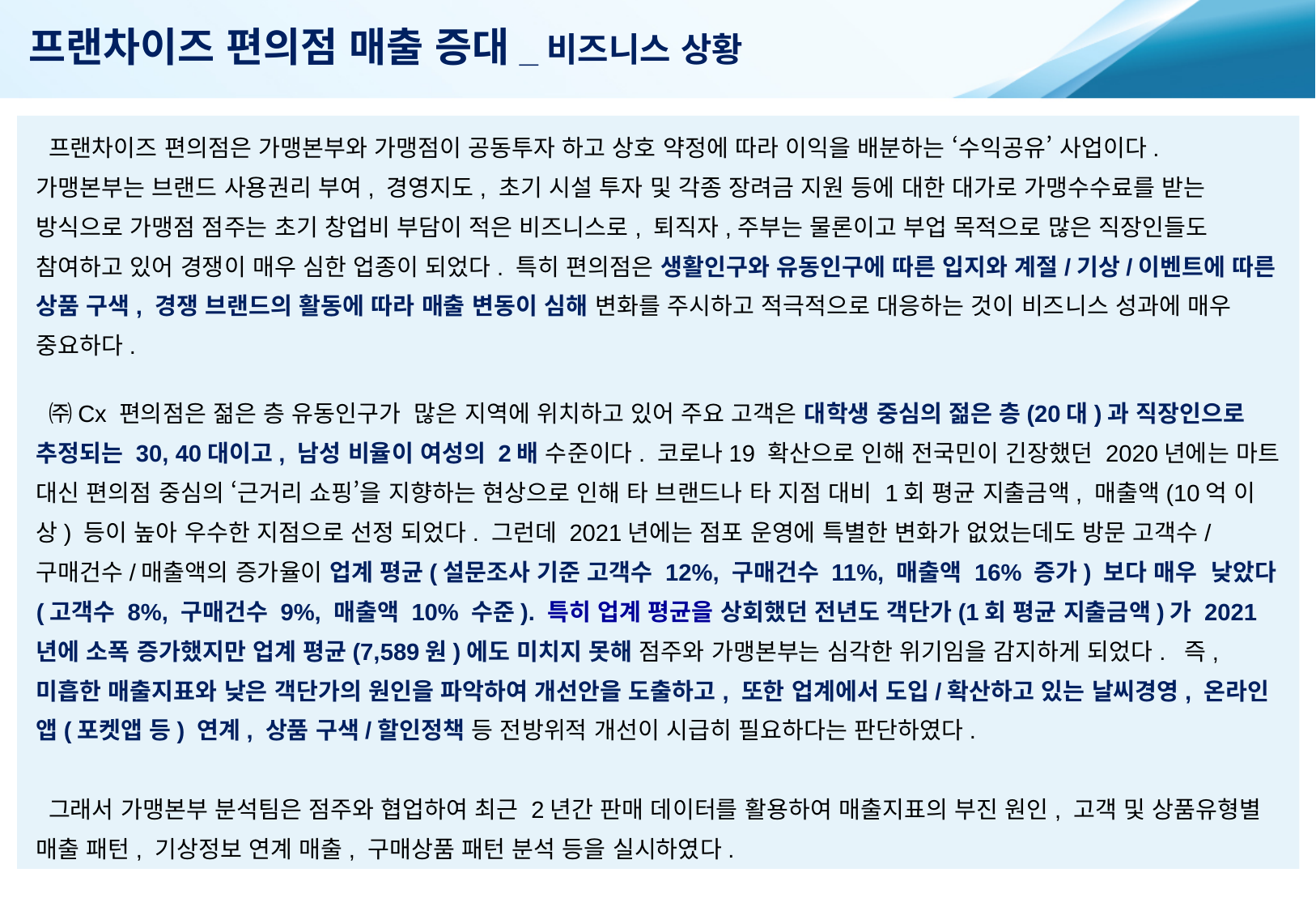

프랜차이즈 편의점 매출 증대_비즈니스 상황
 프랜차이즈 편의점은 가맹본부와 가맹점이 공동투자 하고 상호 약정에 따라 이익을 배분하는 ‘수익공유’ 사업이다.   가맹본부는 브랜드 사용권리 부여, 경영지도, 초기 시설 투자 및 각종 장려금 지원 등에 대한 대가로 가맹수수료를 받는 방식으로 가맹점 점주는 초기 창업비 부담이 적은 비즈니스로, 퇴직자,주부는 물론이고 부업 목적으로 많은 직장인들도 참여하고 있어 경쟁이 매우 심한 업종이 되었다. 특히 편의점은 생활인구와 유동인구에 따른 입지와 계절/기상/이벤트에 따른 상품 구색, 경쟁 브랜드의 활동에 따라 매출 변동이 심해 변화를 주시하고 적극적으로 대응하는 것이 비즈니스 성과에 매우 중요하다.

 ㈜Cx 편의점은 젊은 층 유동인구가  많은 지역에 위치하고 있어 주요 고객은 대학생 중심의 젊은 층(20대)과 직장인으로 추정되는 30, 40대이고, 남성 비율이 여성의 2배 수준이다. 코로나19 확산으로 인해 전국민이 긴장했던 2020년에는 마트 대신 편의점 중심의 ‘근거리 쇼핑’을 지향하는 현상으로 인해 타 브랜드나 타 지점 대비 1회 평균 지출금액, 매출액(10억 이상) 등이 높아 우수한 지점으로 선정 되었다. 그런데 2021년에는 점포 운영에 특별한 변화가 없었는데도 방문 고객수/구매건수/매출액의 증가율이 업계 평균(설문조사 기준 고객수 12%, 구매건수 11%, 매출액 16% 증가) 보다 매우  낮았다(고객수 8%, 구매건수 9%, 매출액 10% 수준). 특히 업계 평균을 상회했던 전년도 객단가(1회 평균 지출금액)가 2021년에 소폭 증가했지만 업계 평균(7,589원)에도 미치지 못해 점주와 가맹본부는 심각한 위기임을 감지하게 되었다.  즉, 미흡한 매출지표와 낮은 객단가의 원인을 파악하여 개선안을 도출하고, 또한 업계에서 도입/확산하고 있는 날씨경영, 온라인 앱(포켓앱 등) 연계, 상품 구색/할인정책 등 전방위적 개선이 시급히 필요하다는 판단하였다.

 그래서 가맹본부 분석팀은 점주와 협업하여 최근 2년간 판매 데이터를 활용하여 매출지표의 부진 원인, 고객 및 상품유형별 매출 패턴, 기상정보 연계 매출, 구매상품 패턴 분석 등을 실시하였다.